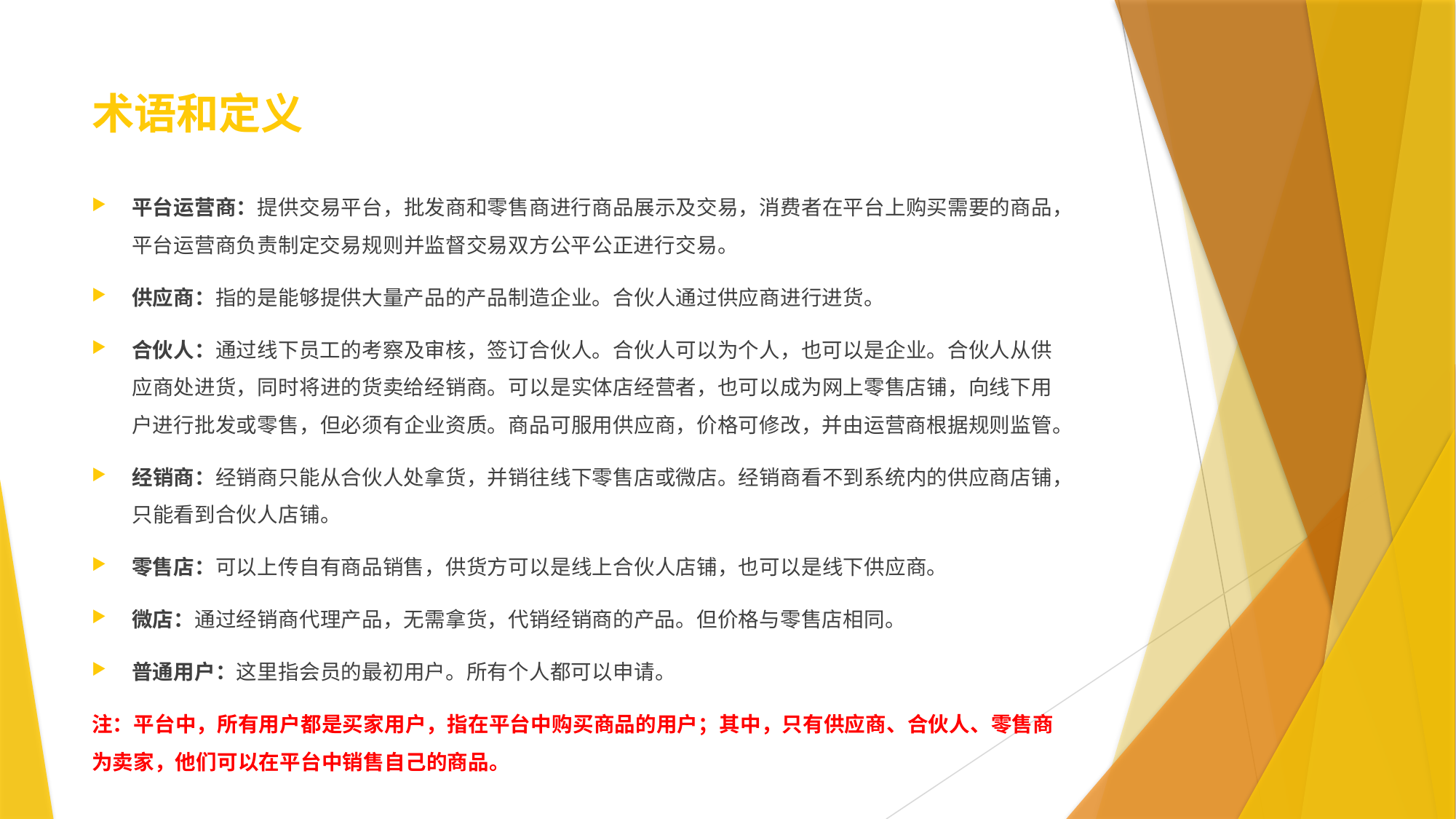

术语和定义
平台运营商：提供交易平台，批发商和零售商进行商品展示及交易，消费者在平台上购买需要的商品，平台运营商负责制定交易规则并监督交易双方公平公正进行交易。
供应商：指的是能够提供大量产品的产品制造企业。合伙人通过供应商进行进货。
合伙人：通过线下员工的考察及审核，签订合伙人。合伙人可以为个人，也可以是企业。合伙人从供应商处进货，同时将进的货卖给经销商。可以是实体店经营者，也可以成为网上零售店铺，向线下用户进行批发或零售，但必须有企业资质。商品可服用供应商，价格可修改，并由运营商根据规则监管。
经销商：经销商只能从合伙人处拿货，并销往线下零售店或微店。经销商看不到系统内的供应商店铺，只能看到合伙人店铺。
零售店：可以上传自有商品销售，供货方可以是线上合伙人店铺，也可以是线下供应商。
微店：通过经销商代理产品，无需拿货，代销经销商的产品。但价格与零售店相同。
普通用户：这里指会员的最初用户。所有个人都可以申请。
注：平台中，所有用户都是买家用户，指在平台中购买商品的用户；其中，只有供应商、合伙人、零售商为卖家，他们可以在平台中销售自己的商品。